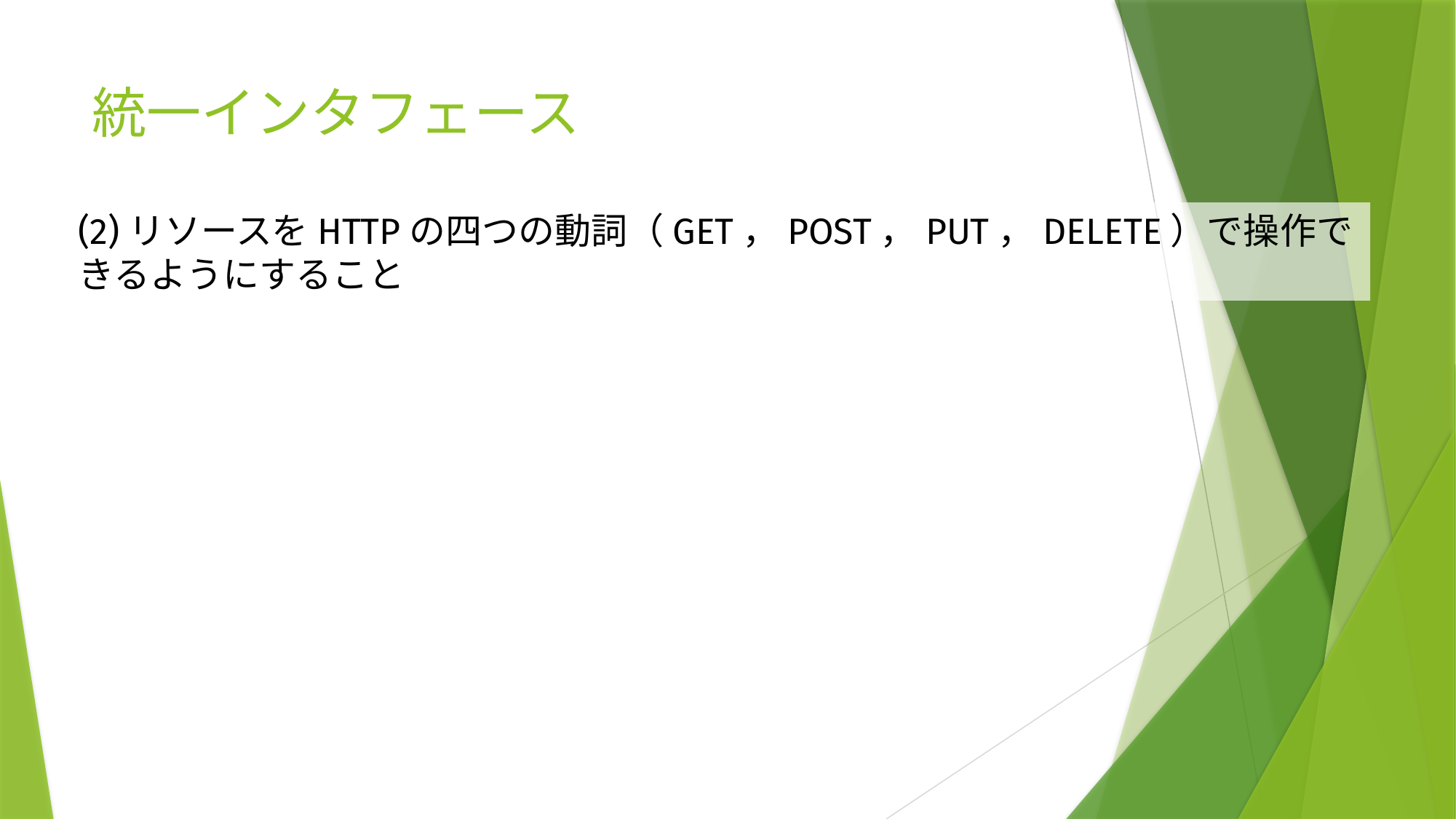

# 統一インタフェース
(2)リソースをHTTPの四つの動詞（GET，POST，PUT，DELETE）で操作できるようにすること